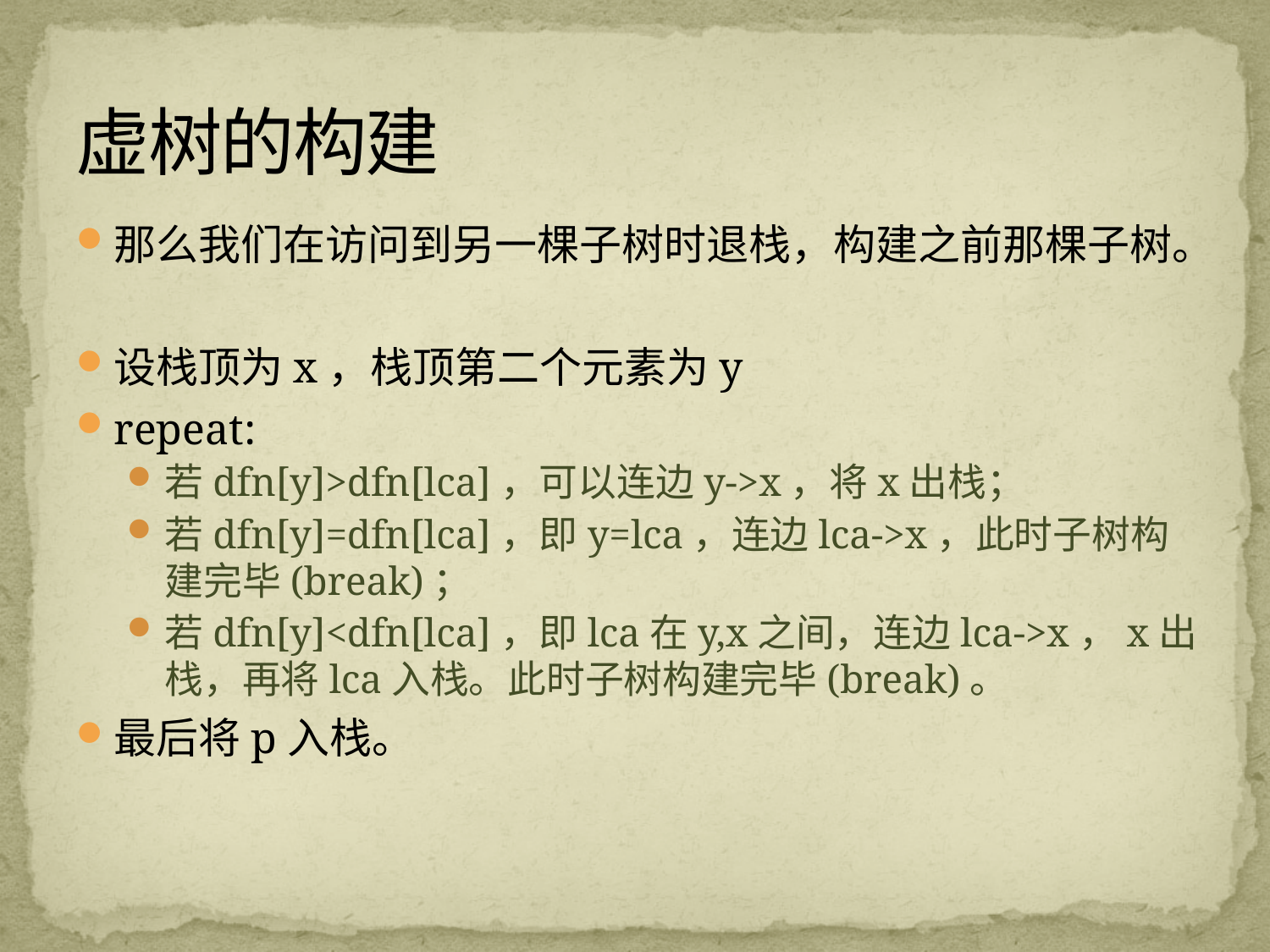

# 虚树的构建
那么我们在访问到另一棵子树时退栈，构建之前那棵子树。

设栈顶为x，栈顶第二个元素为y
repeat:
若dfn[y]>dfn[lca]，可以连边y->x，将x出栈；
若dfn[y]=dfn[lca]，即y=lca，连边lca->x，此时子树构建完毕(break)；
若dfn[y]<dfn[lca]，即lca在y,x之间，连边lca->x，x出栈，再将lca入栈。此时子树构建完毕(break)。
最后将p入栈。